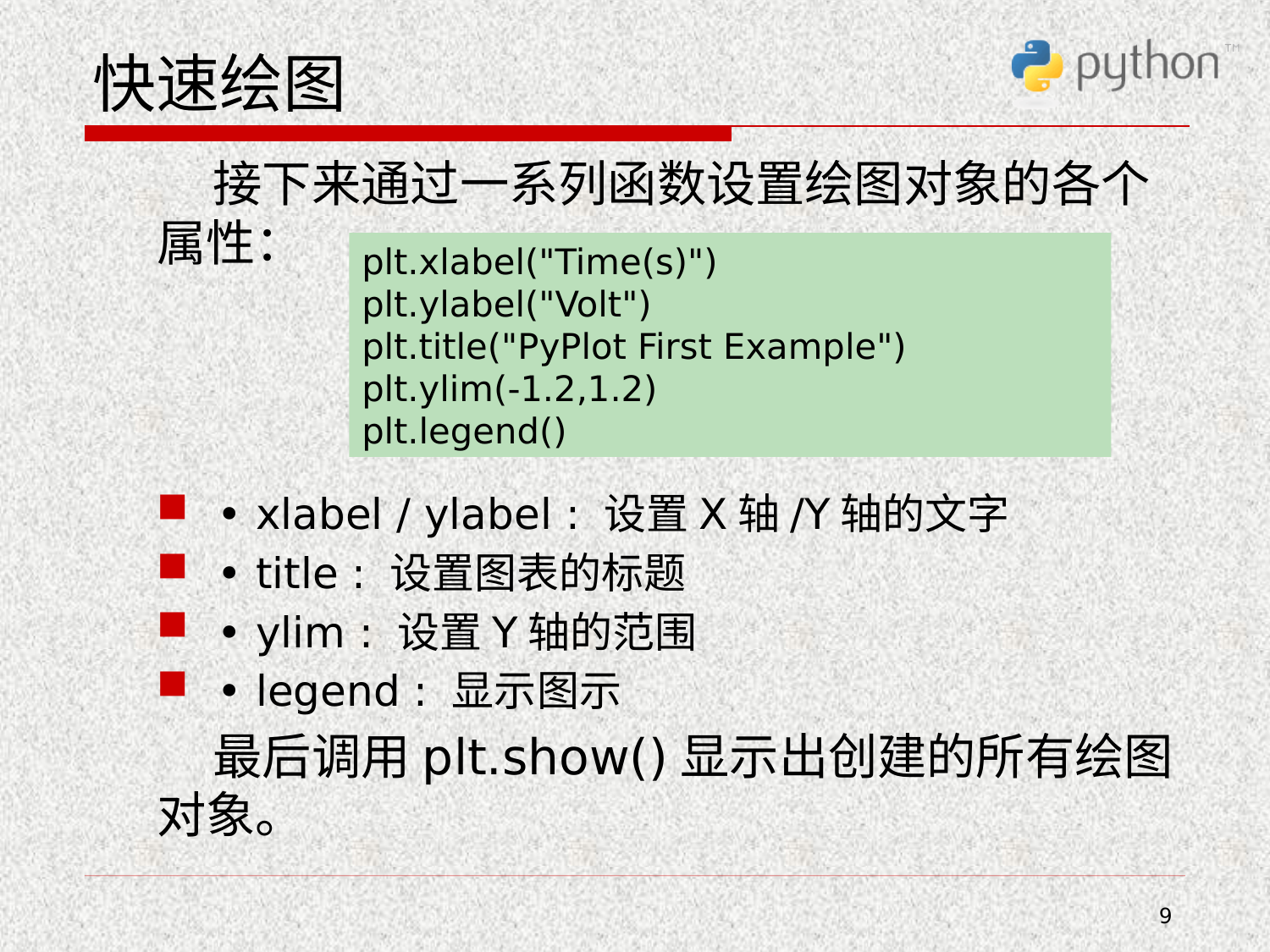

# 快速绘图
          接下来通过一系列函数设置绘图对象的各个属性：

• xlabel / ylabel : 设置X轴/Y轴的文字
• title : 设置图表的标题
• ylim : 设置Y轴的范围
• legend : 显示图示
          最后调用plt.show()显示出创建的所有绘图对象。

plt.xlabel("Time(s)")
plt.ylabel("Volt")
plt.title("PyPlot First Example")
plt.ylim(-1.2,1.2)
plt.legend()
9